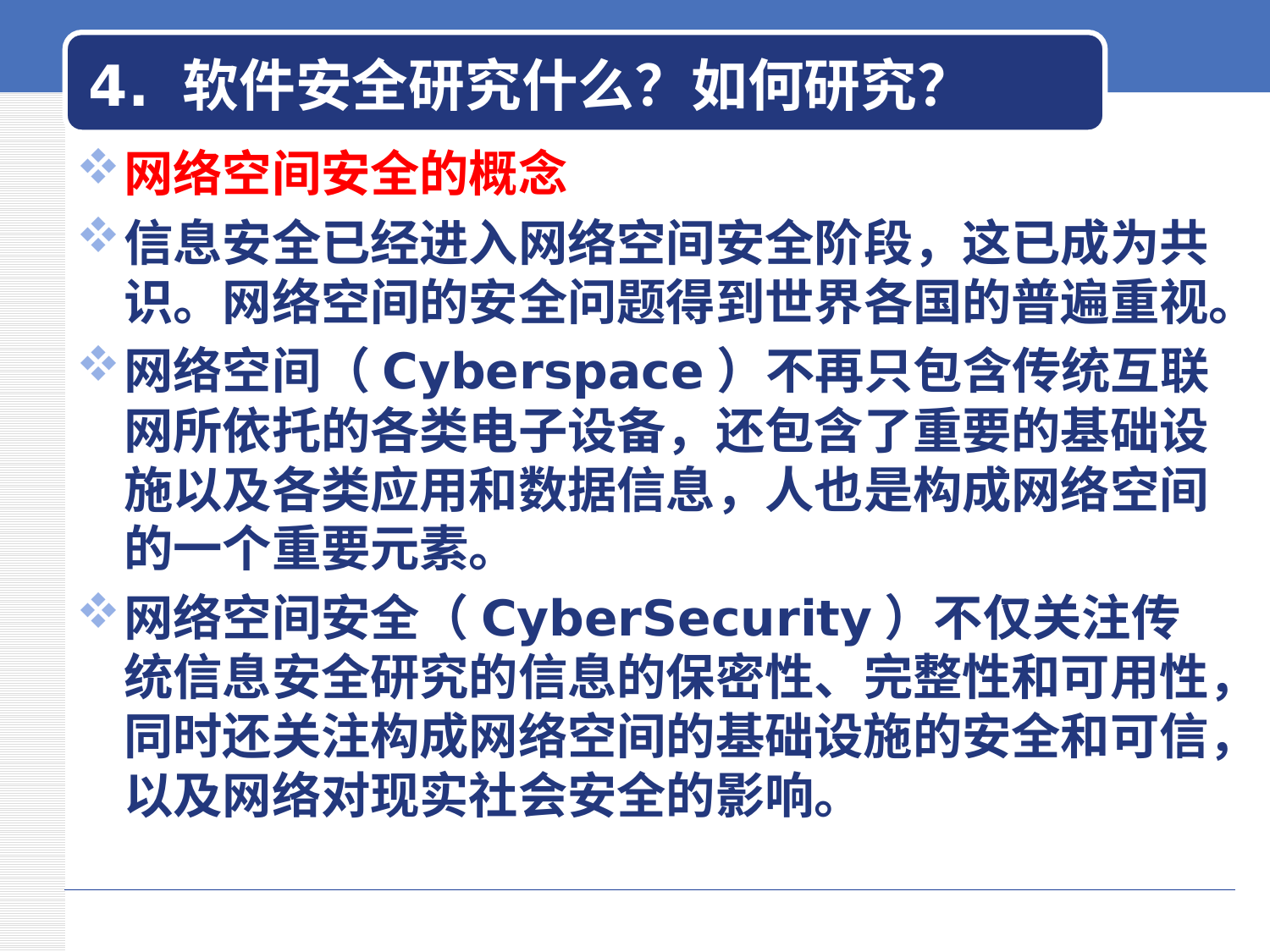

# 4. 软件安全研究什么？如何研究？
网络空间安全的概念
信息安全已经进入网络空间安全阶段，这已成为共识。网络空间的安全问题得到世界各国的普遍重视。
网络空间（Cyberspace）不再只包含传统互联网所依托的各类电子设备，还包含了重要的基础设施以及各类应用和数据信息，人也是构成网络空间的一个重要元素。
网络空间安全（CyberSecurity）不仅关注传统信息安全研究的信息的保密性、完整性和可用性，同时还关注构成网络空间的基础设施的安全和可信，以及网络对现实社会安全的影响。